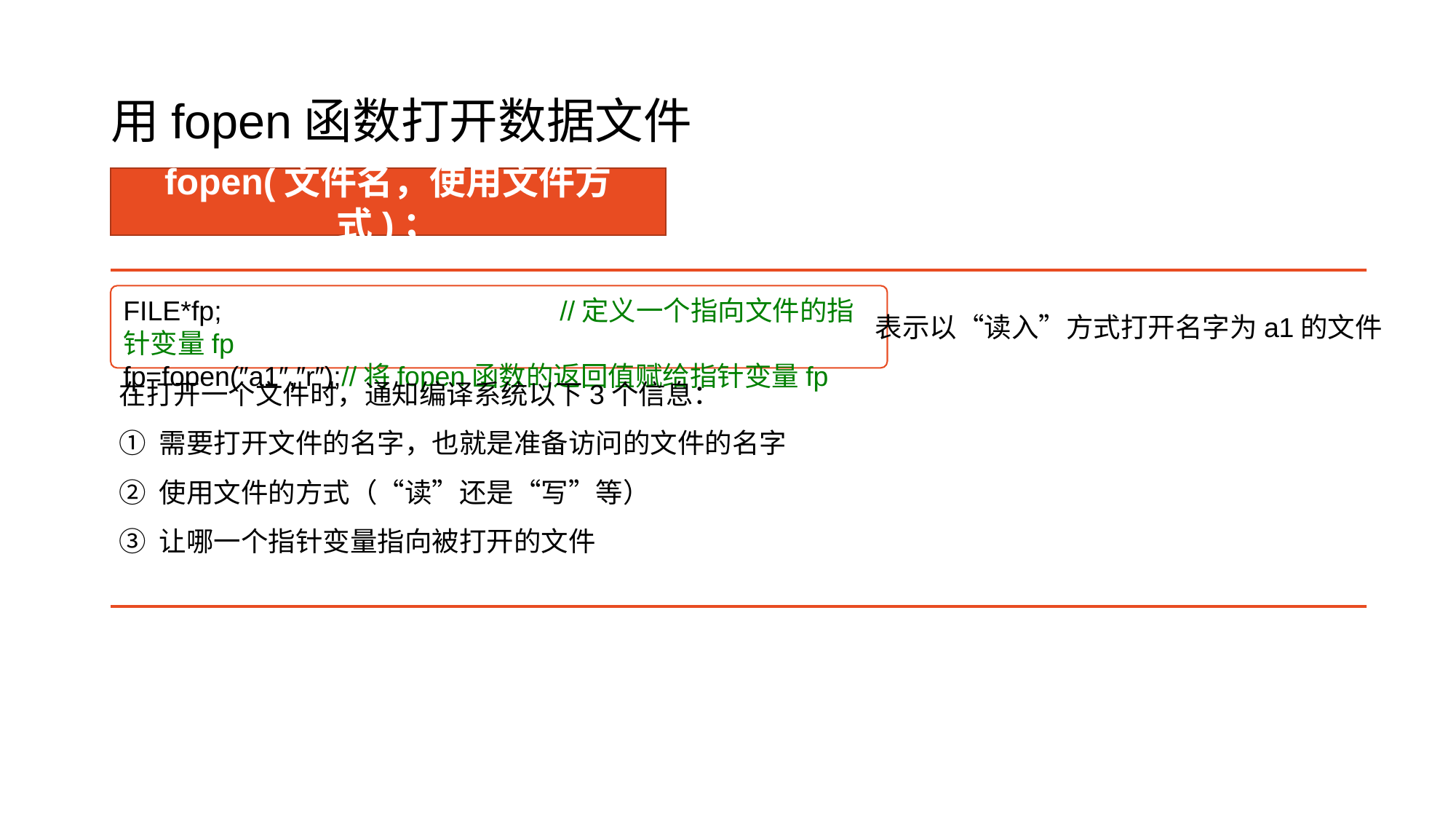

# 用fopen函数打开数据文件
fopen(文件名，使用文件方式)；

在打开一个文件时，通知编译系统以下3个信息：
① 需要打开文件的名字，也就是准备访问的文件的名字
② 使用文件的方式（“读”还是“写”等）
③ 让哪一个指针变量指向被打开的文件

FILE*fp;				//定义一个指向文件的指针变量fp
fp=fopen(″a1″,″r″);	//将fopen函数的返回值赋给指针变量fp
表示以“读入”方式打开名字为a1的文件